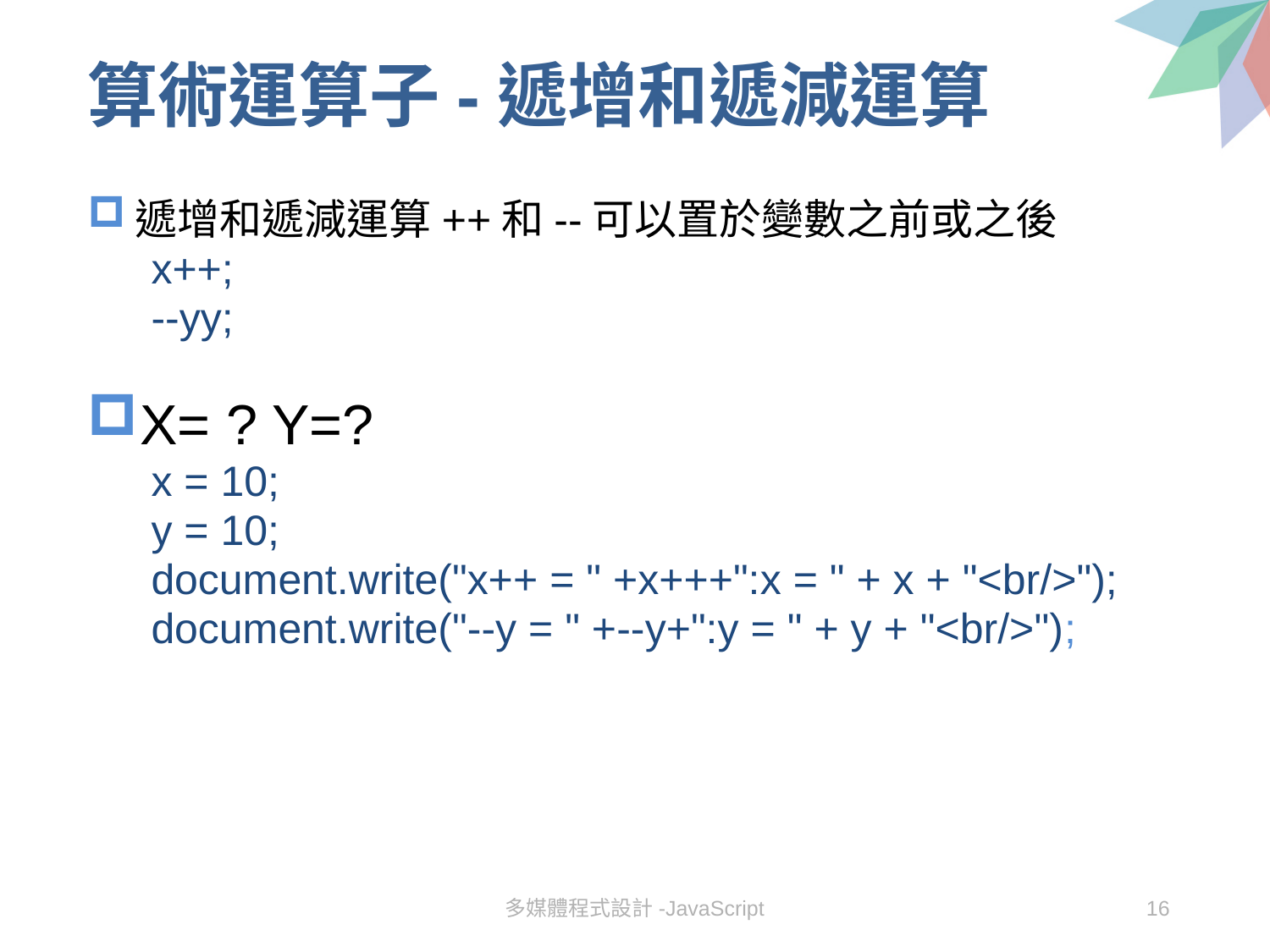

# 算術運算子-遞增和遞減運算
遞增和遞減運算++和--可以置於變數之前或之後
x++;
--yy;

X= ? Y=?
x = 10;
y = 10;
document.write("x++ = " +x+++":x = " + x + "<br/>");
document.write("--y = " +--y+":y = " + y + "<br/>");
多媒體程式設計-JavaScript
16